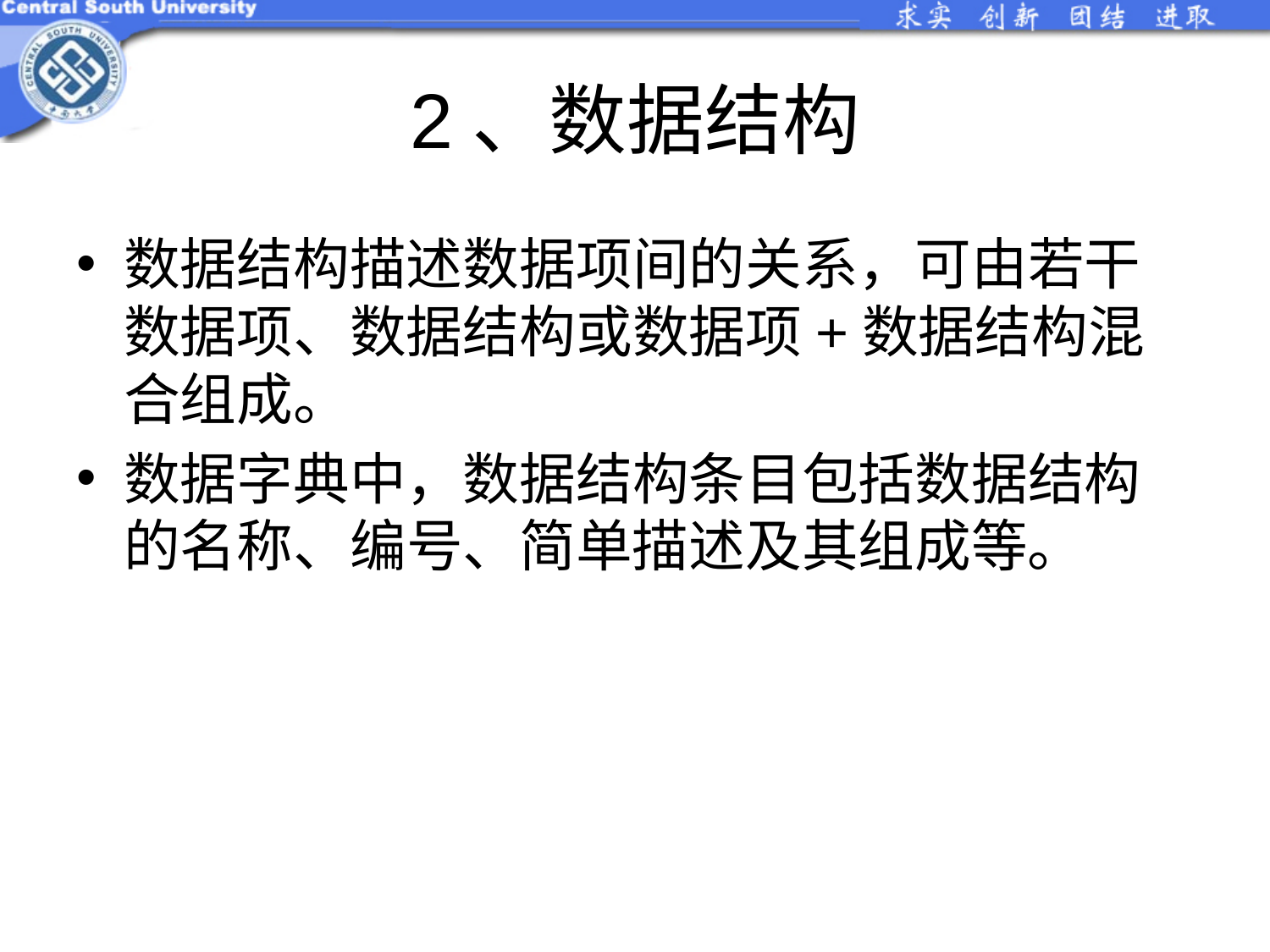

# 2、数据结构
数据结构描述数据项间的关系，可由若干数据项、数据结构或数据项+数据结构混合组成。
数据字典中，数据结构条目包括数据结构的名称、编号、简单描述及其组成等。